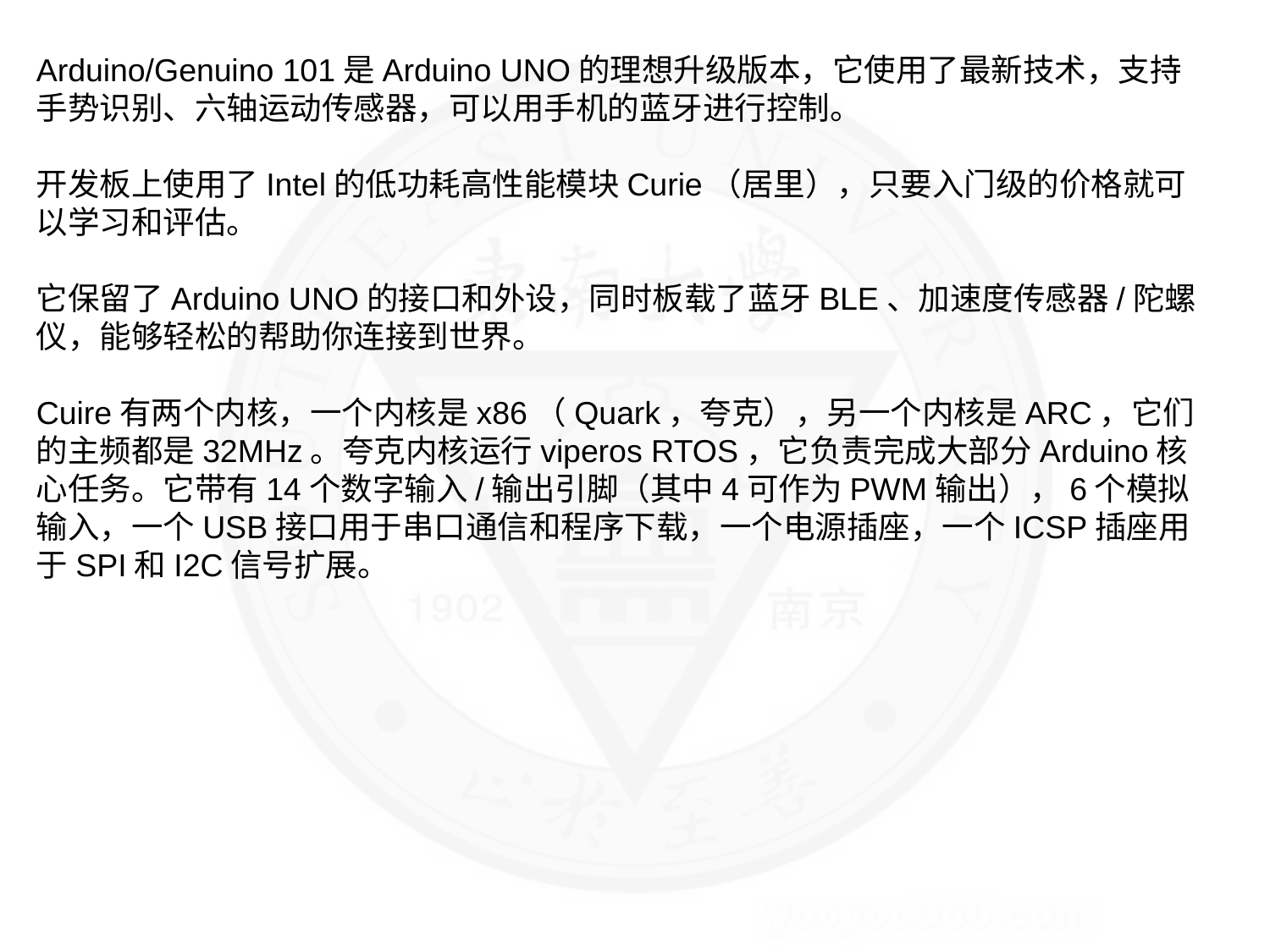

Arduino/Genuino 101是Arduino UNO的理想升级版本，它使用了最新技术，支持手势识别、六轴运动传感器，可以用手机的蓝牙进行控制。
开发板上使用了Intel的低功耗高性能模块Curie（居里），只要入门级的价格就可以学习和评估。
它保留了Arduino UNO的接口和外设，同时板载了蓝牙BLE、加速度传感器/陀螺仪，能够轻松的帮助你连接到世界。
Cuire有两个内核，一个内核是x86（Quark，夸克），另一个内核是ARC，它们的主频都是32MHz。夸克内核运行viperos RTOS，它负责完成大部分Arduino核心任务。它带有14个数字输入/输出引脚（其中4可作为PWM输出），6个模拟输入，一个USB接口用于串口通信和程序下载，一个电源插座，一个ICSP插座用于SPI和I2C信号扩展。